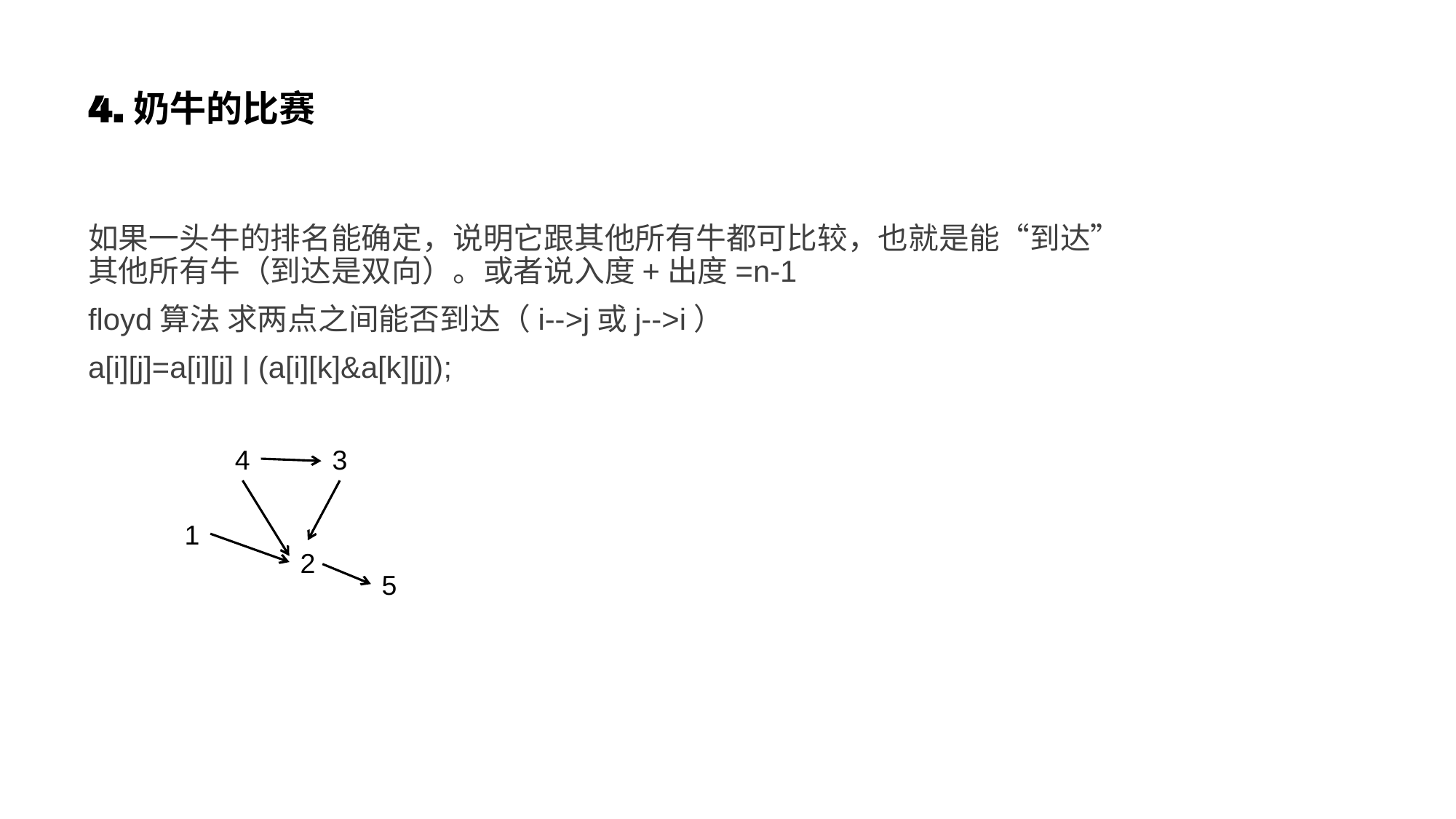

# 4.奶牛的比赛
如果一头牛的排名能确定，说明它跟其他所有牛都可比较，也就是能“到达”其他所有牛（到达是双向）。或者说入度+出度=n-1
floyd算法 求两点之间能否到达（i-->j或j-->i）
a[i][j]=a[i][j] | (a[i][k]&a[k][j]);

4
3
1
2
5